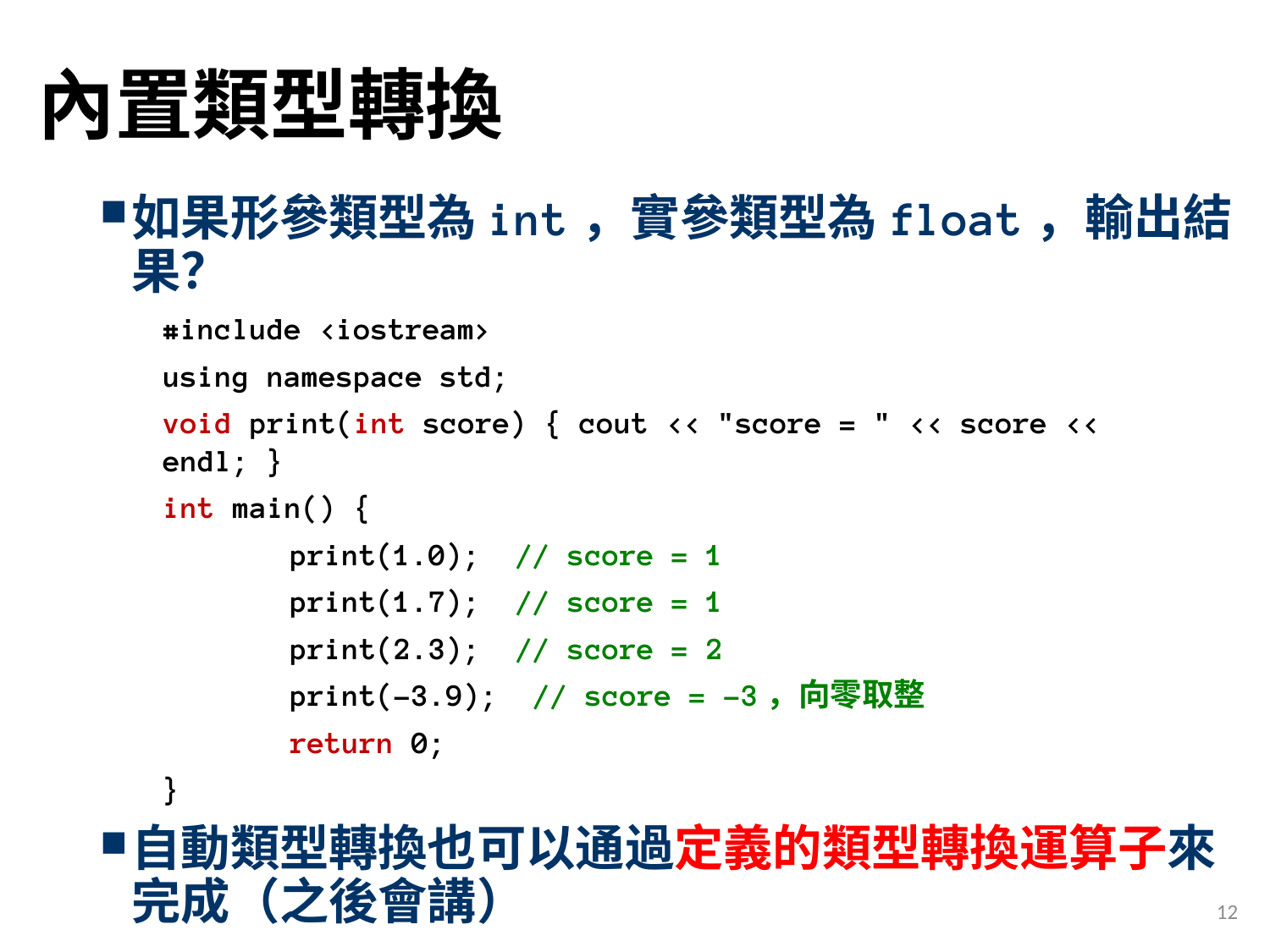

# 內置類型轉換
如果形參類型為int，實參類型為float，輸出結果？
#include <iostream>
using namespace std;
void print(int score) { cout << "score = " << score << endl; }
int main() {
	print(1.0);  // score = 1
	print(1.7);  // score = 1
	print(2.3);  // score = 2
	print(-3.9);  // score = -3，向零取整
	return 0;
}
自動類型轉換也可以通過定義的類型轉換運算子來完成（之後會講）
12